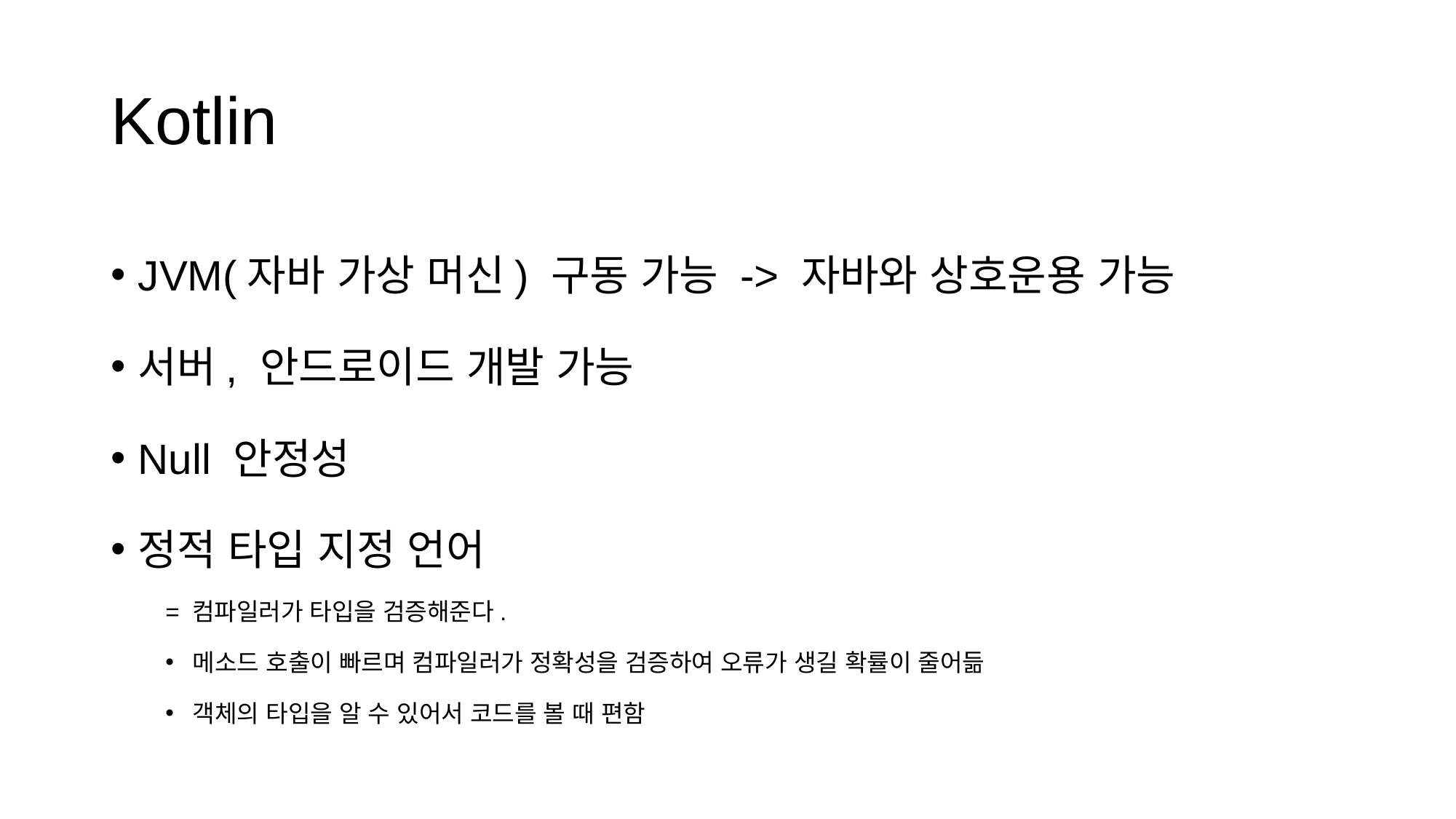

# Kotlin
JVM(자바 가상 머신) 구동 가능 -> 자바와 상호운용 가능
서버, 안드로이드 개발 가능
Null 안정성
정적 타입 지정 언어
= 컴파일러가 타입을 검증해준다.
메소드 호출이 빠르며 컴파일러가 정확성을 검증하여 오류가 생길 확률이 줄어듦
객체의 타입을 알 수 있어서 코드를 볼 때 편함